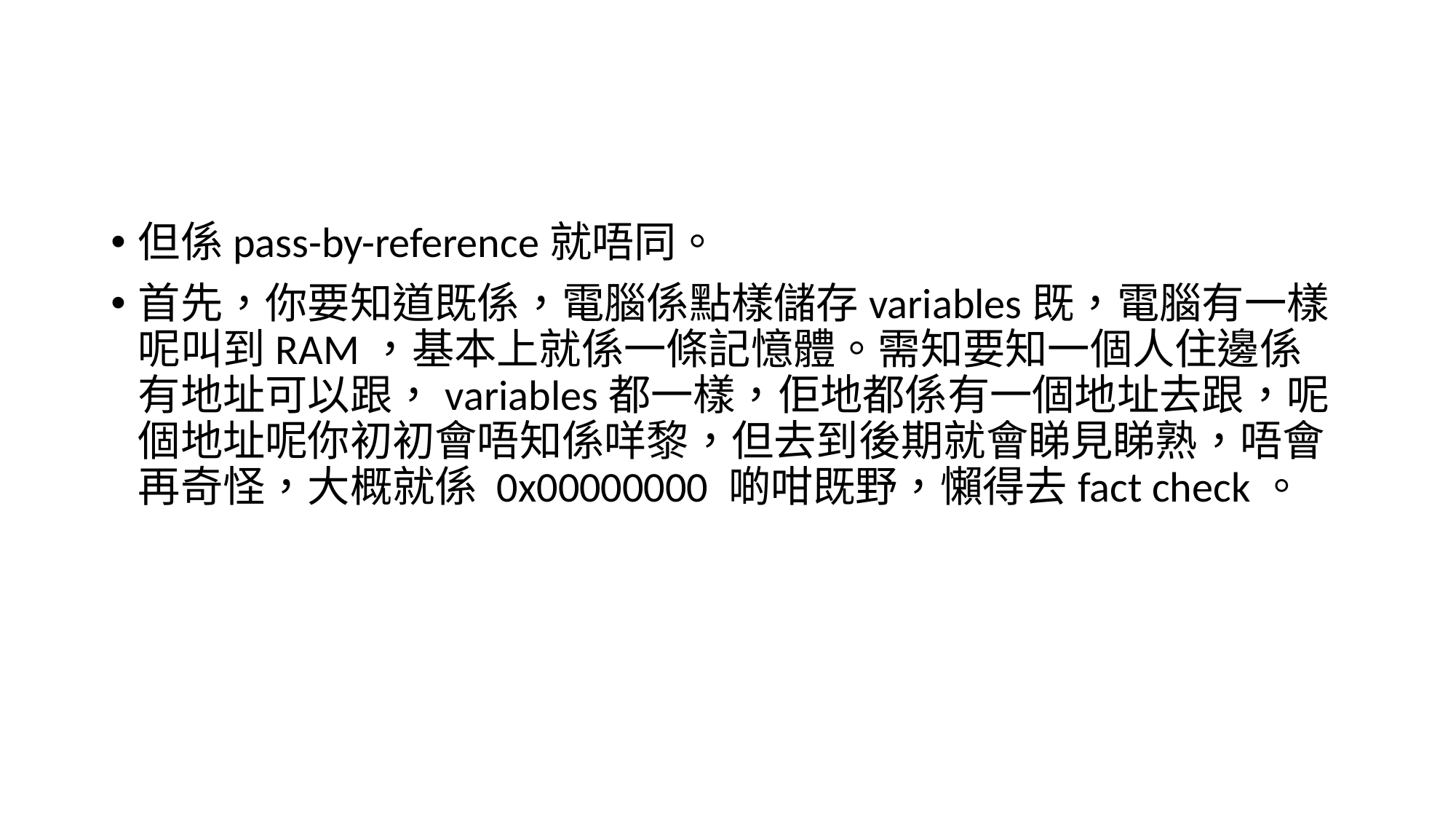

#
但係pass-by-reference就唔同。
首先，你要知道既係，電腦係點樣儲存variables既，電腦有一樣呢叫到RAM，基本上就係一條記憶體。需知要知一個人住邊係有地址可以跟，variables都一樣，佢地都係有一個地址去跟，呢個地址呢你初初會唔知係咩黎，但去到後期就會睇見睇熟，唔會再奇怪，大概就係 0x00000000 啲咁既野，懶得去fact check。